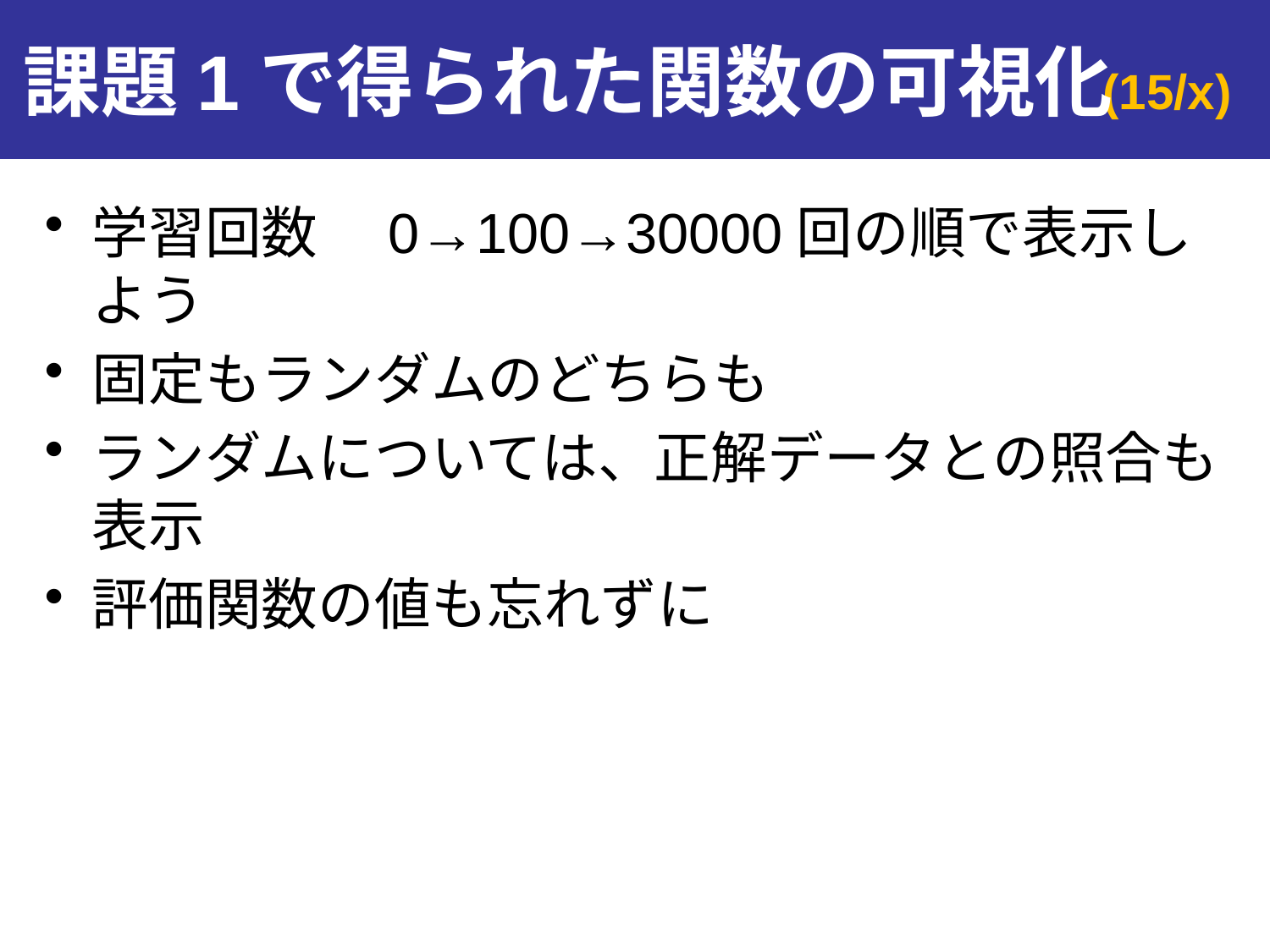

# 課題1で得られた関数の可視化
学習回数　0→100→30000回の順で表示しよう
固定もランダムのどちらも
ランダムについては、正解データとの照合も表示
評価関数の値も忘れずに